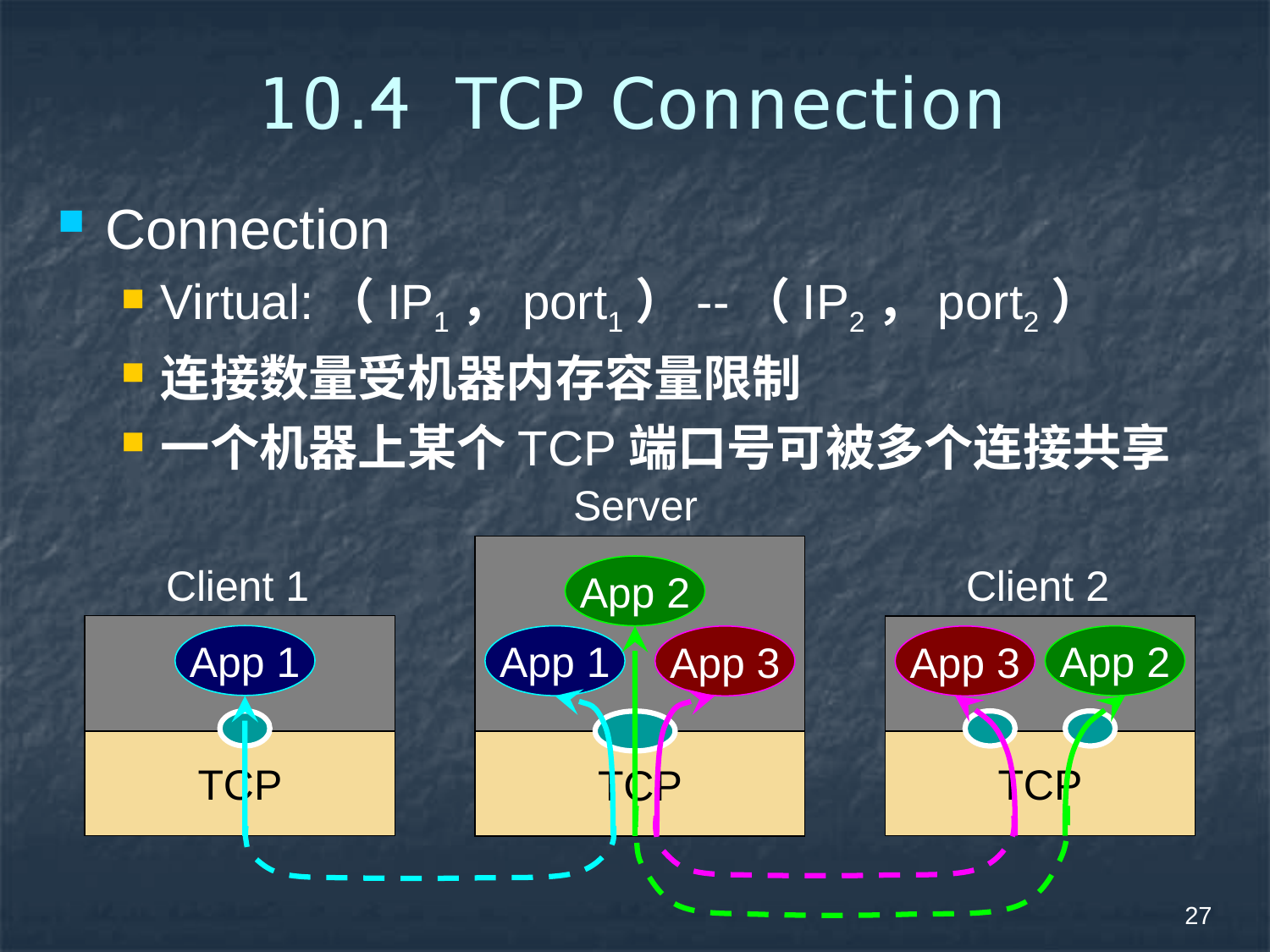

# 10.4  TCP Connection
Connection
Virtual:（IP1，port1）--（IP2，port2）
连接数量受机器内存容量限制
一个机器上某个TCP端口号可被多个连接共享
Server

Client 1
Client 2
App 2

App 1
App 1
App 2

App 3
App 3

TCP
TCP
TCP

27